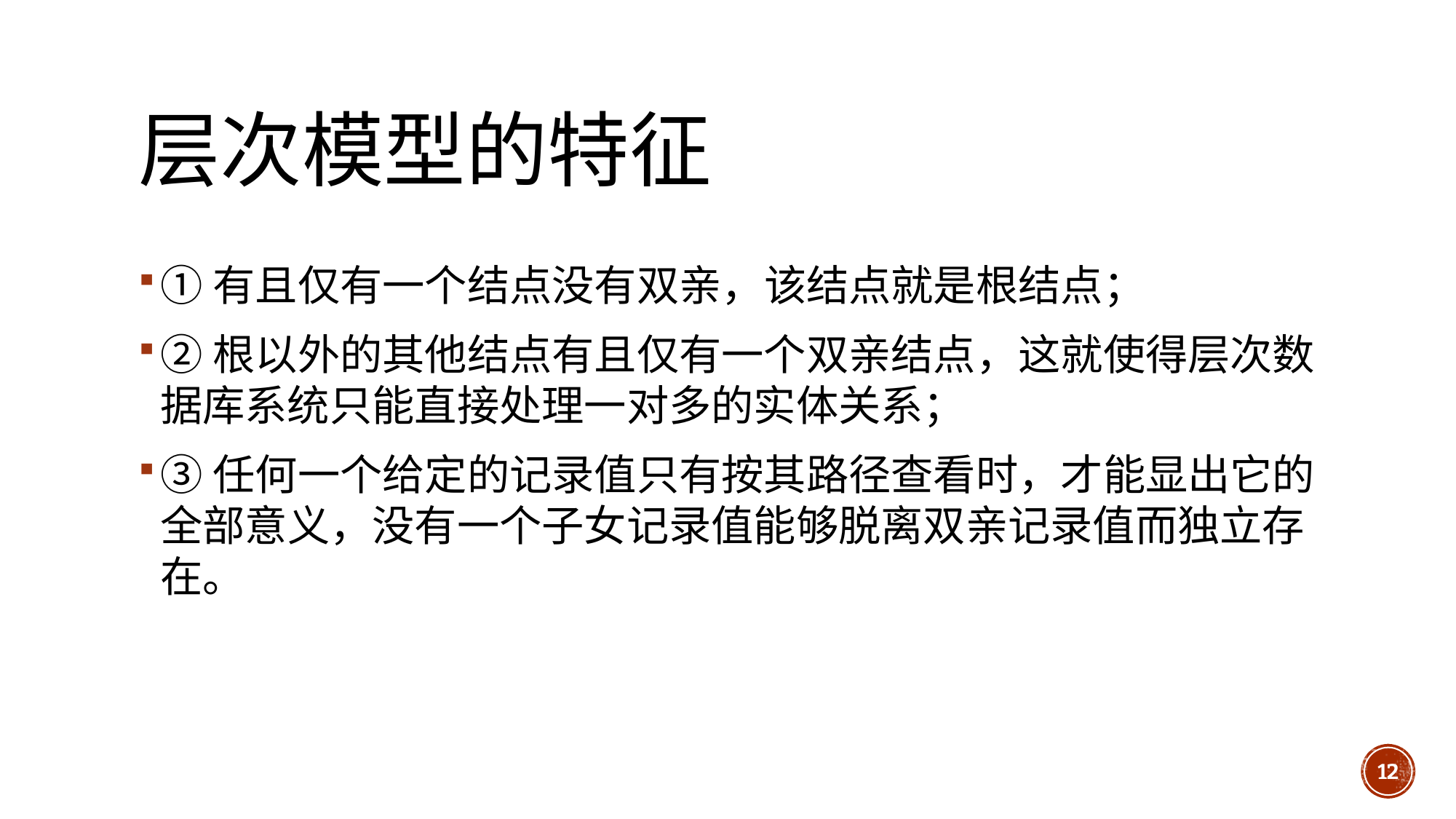

# 层次模型的特征
①有且仅有一个结点没有双亲，该结点就是根结点；
②根以外的其他结点有且仅有一个双亲结点，这就使得层次数据库系统只能直接处理一对多的实体关系；
③任何一个给定的记录值只有按其路径查看时，才能显出它的全部意义，没有一个子女记录值能够脱离双亲记录值而独立存在。

12